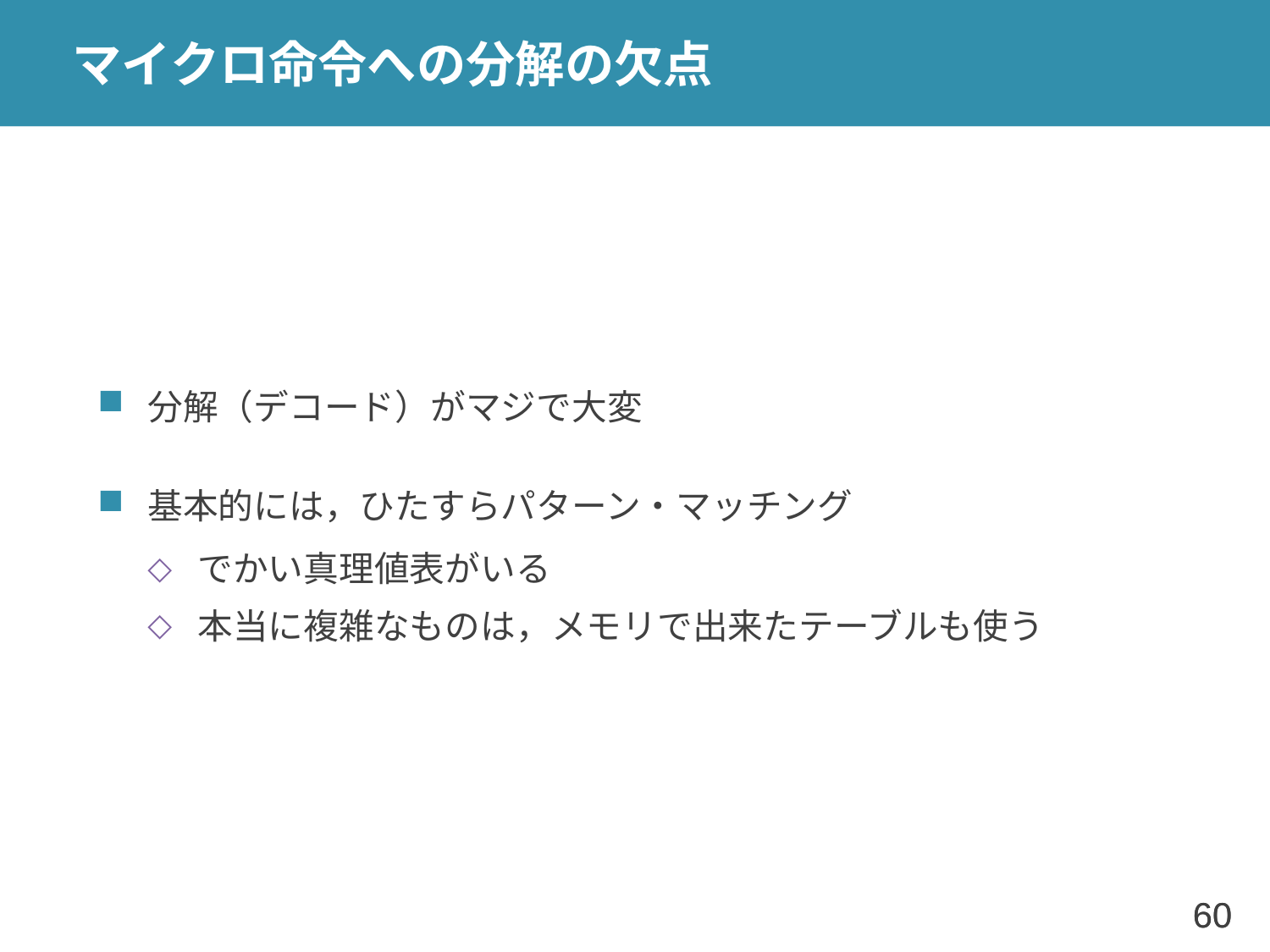

# マイクロ命令への分解の欠点
分解（デコード）がマジで大変
基本的には，ひたすらパターン・マッチング
でかい真理値表がいる
本当に複雑なものは，メモリで出来たテーブルも使う